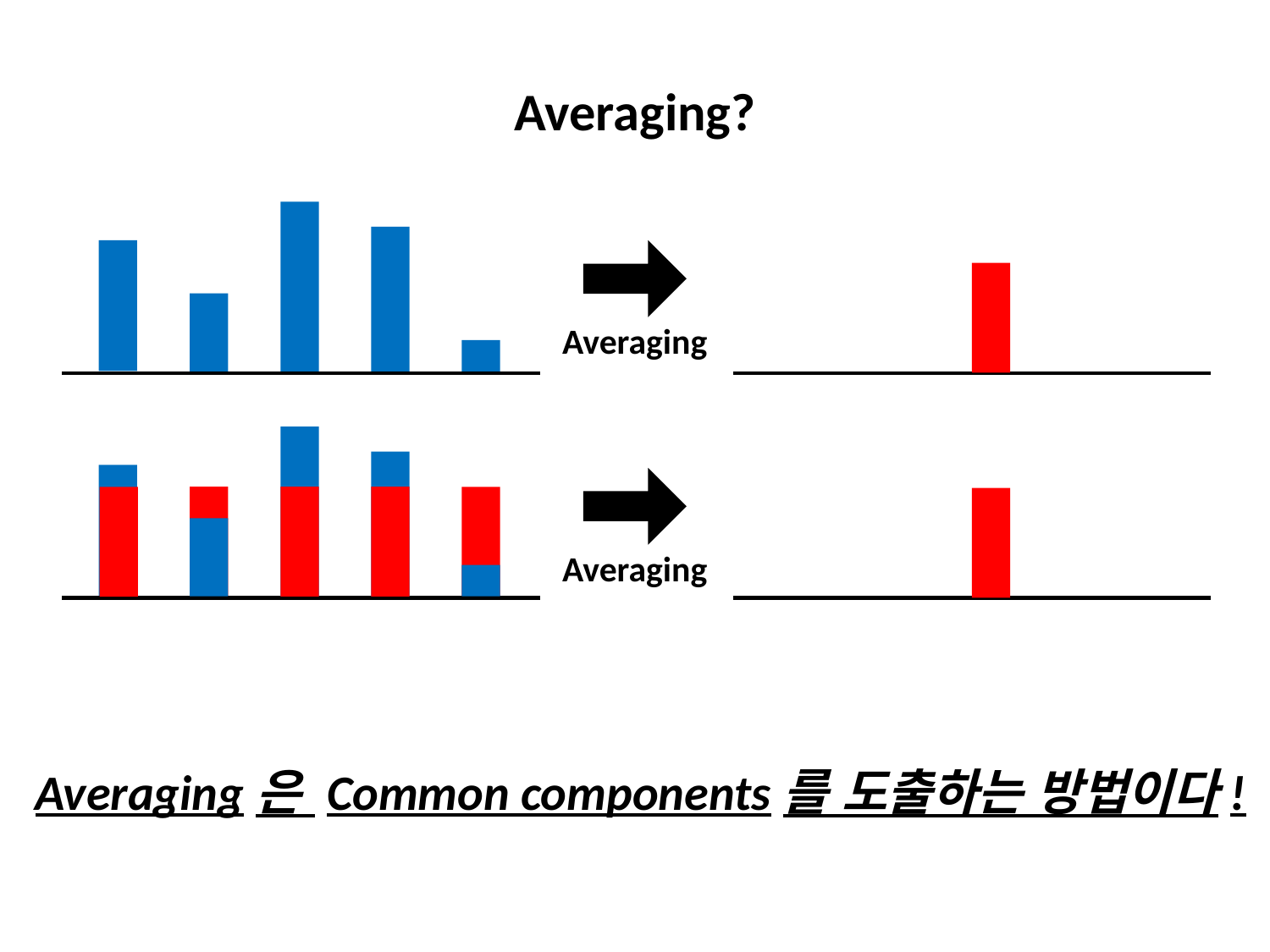

Averaging?

Averaging

Averaging

Averaging은 Common components를 도출하는 방법이다!